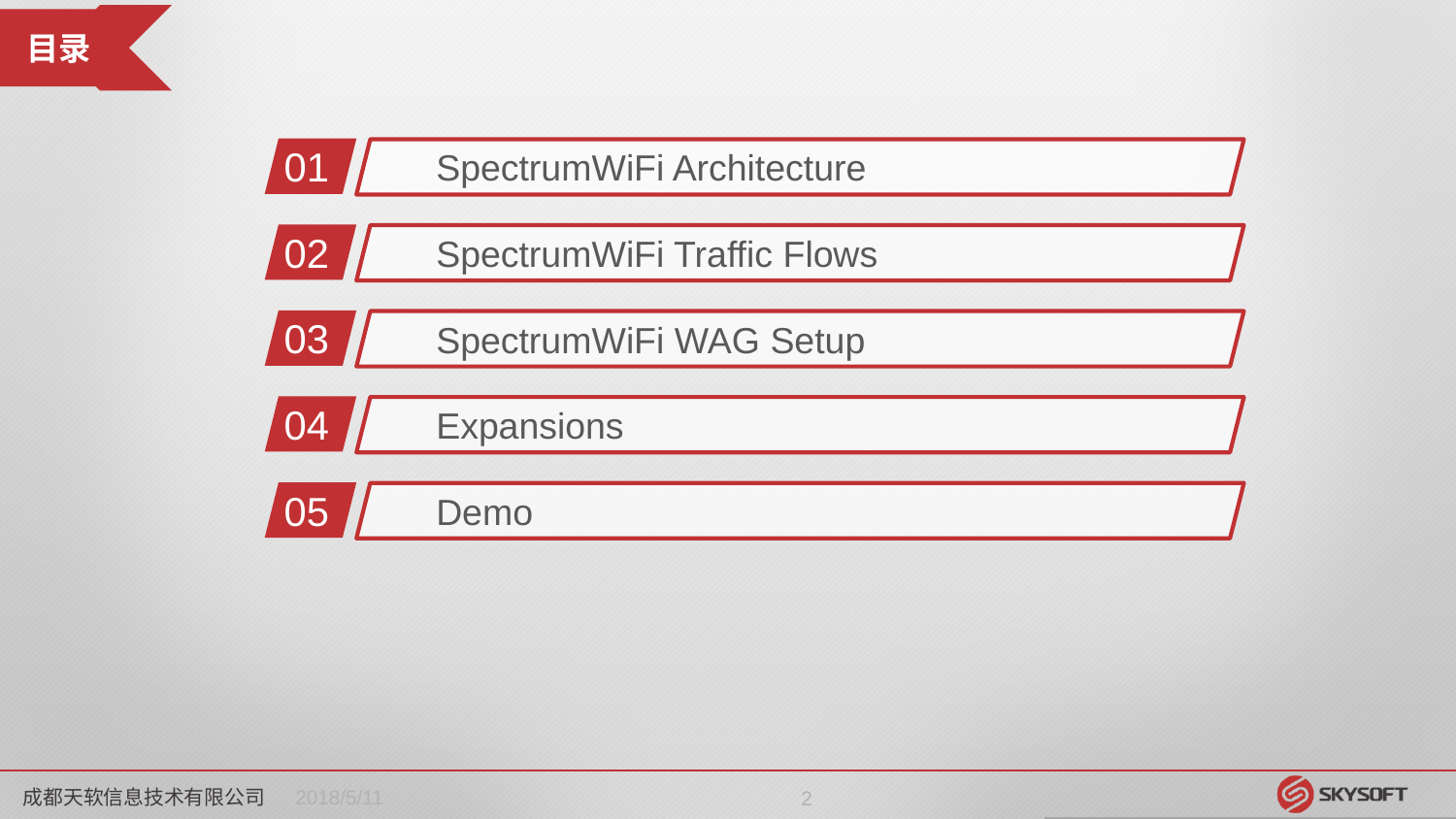

01

SpectrumWiFi Architecture
02

SpectrumWiFi Traffic Flows
03

SpectrumWiFi WAG Setup
04

Expansions
05

Demo
成都天软信息技术有限公司
2018/5/11
2